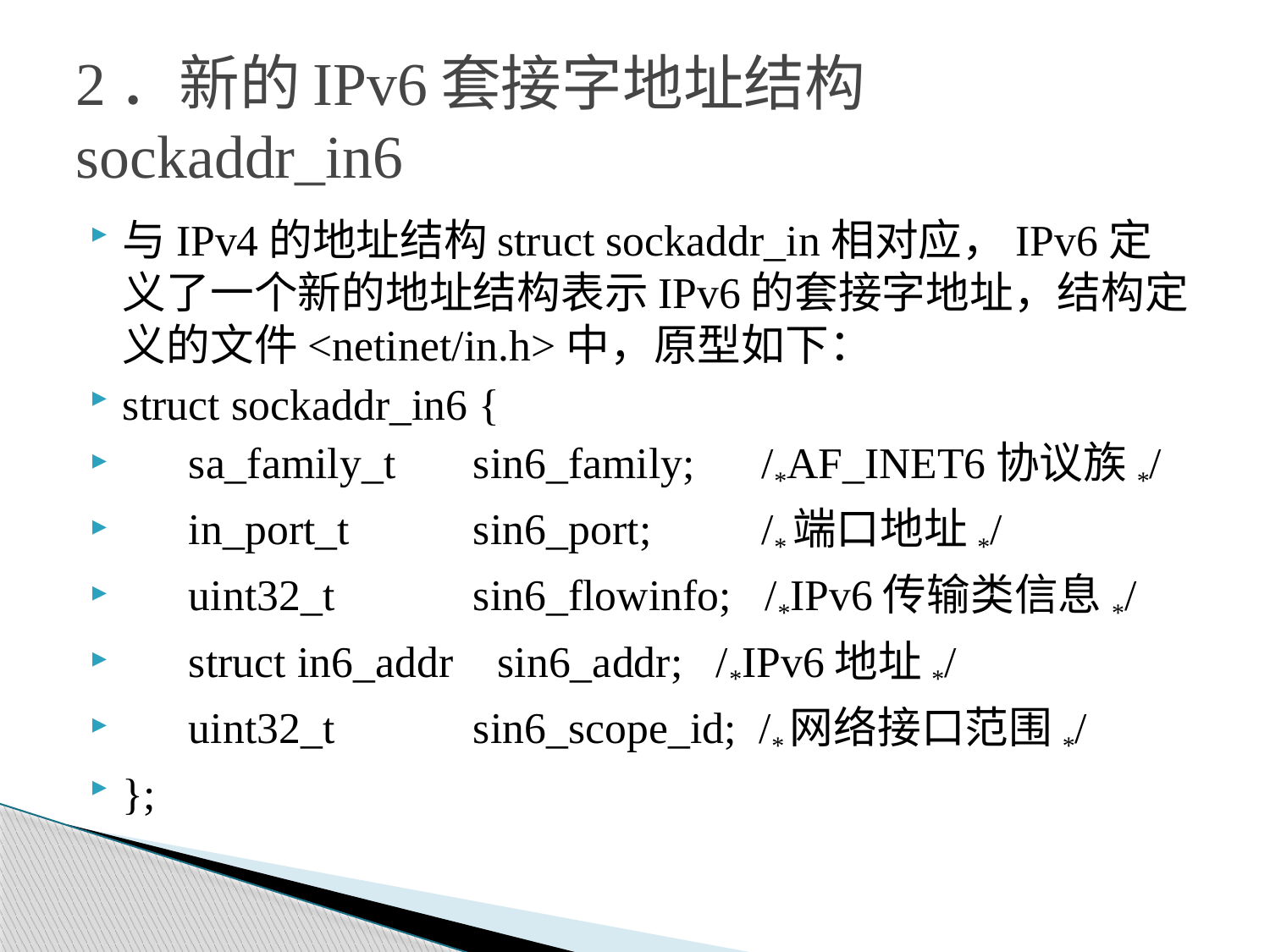

# 2．新的IPv6套接字地址结构sockaddr_in6
与IPv4的地址结构struct sockaddr_in相对应，IPv6定义了一个新的地址结构表示IPv6的套接字地址，结构定义的文件<netinet/in.h>中，原型如下：
struct sockaddr_in6 {
      sa_family_t  	sin6_family;	     /*AF_INET6协议族*/
      in_port_t     	sin6_port;	     /*端口地址*/
      uint32_t      	sin6_flowinfo;   /*IPv6传输类信息*/
      struct in6_addr    sin6_addr;   /*IPv6地址*/
      uint32_t      	sin6_scope_id;  /*网络接口范围*/
};